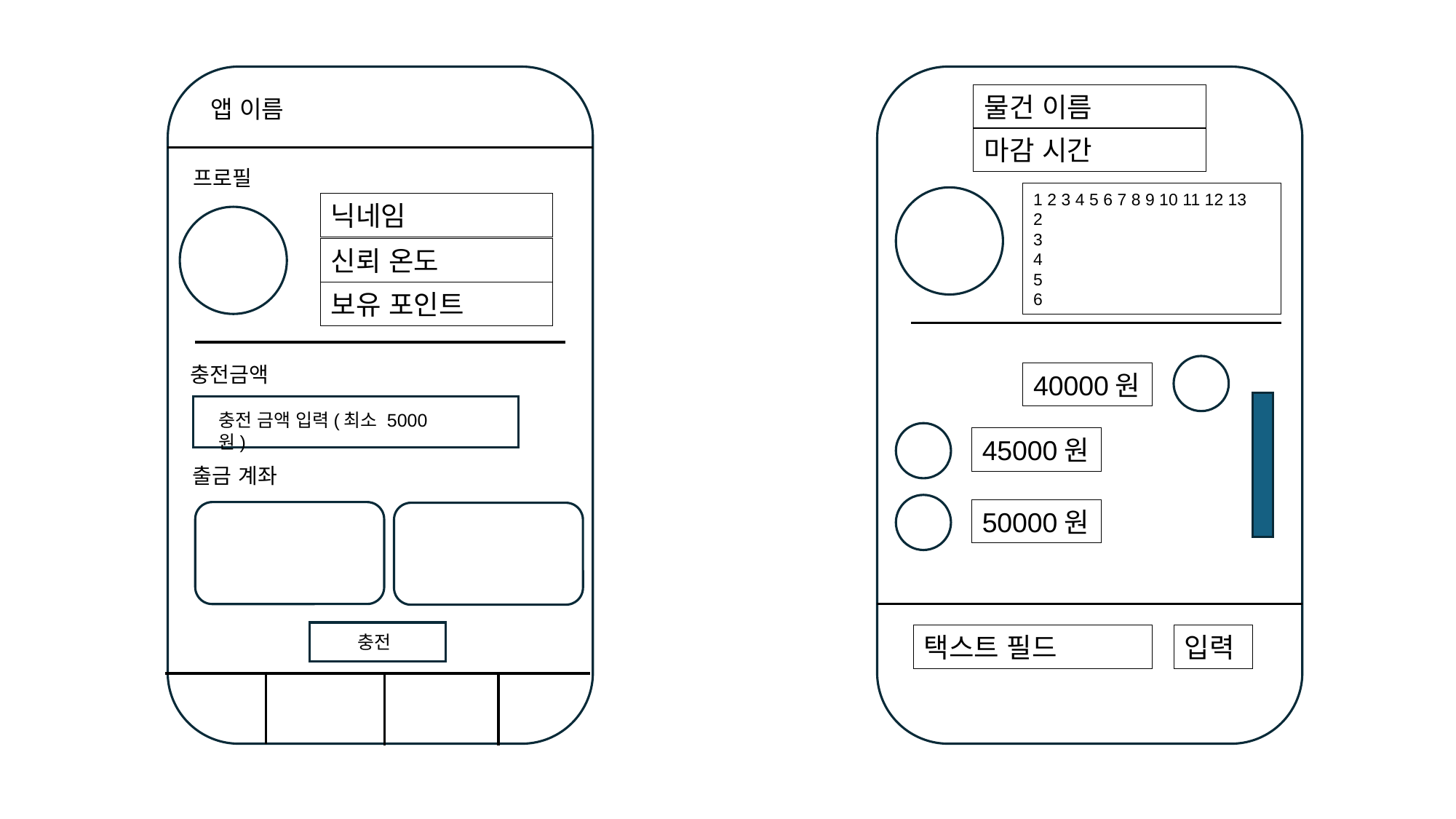

물건 이름
앱 이름
마감 시간
프로필
1 2 3 4 5 6 7 8 9 10 11 12 13
2
3
4
5
6

닉네임

신뢰 온도
보유 포인트
충전금액

40000원

충전 금액 입력(최소 5000원)

45000원
출금 계좌

50000원

충전
택스트 필드
입력